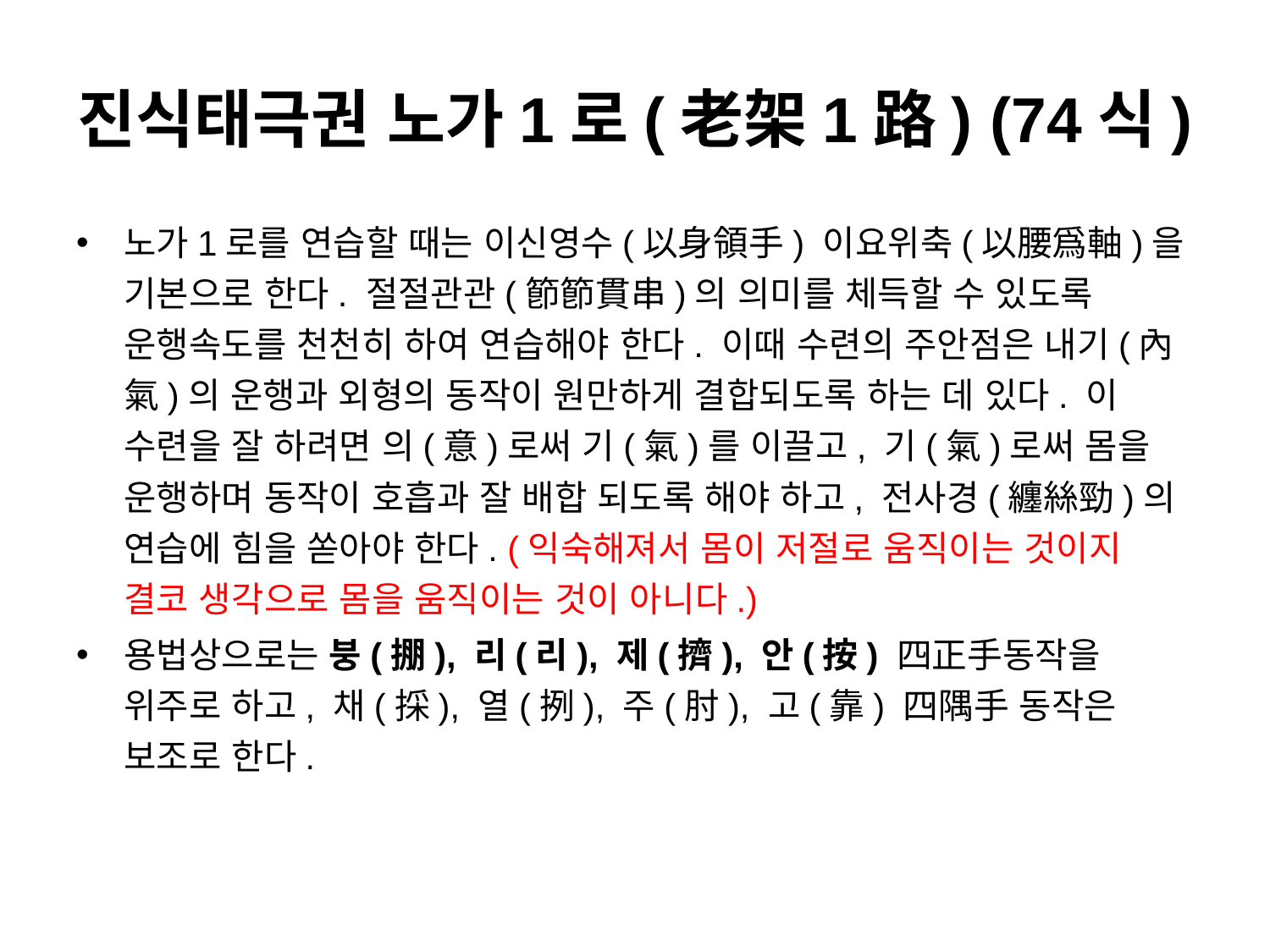

# 진식태극권 노가1로(老架1路) (74식)
노가1로를 연습할 때는 이신영수(以身領手) 이요위축(以腰爲軸)을 기본으로 한다. 절절관관(節節貫串)의 의미를 체득할 수 있도록 운행속도를 천천히 하여 연습해야 한다. 이때 수련의 주안점은 내기(內氣)의 운행과 외형의 동작이 원만하게 결합되도록 하는 데 있다. 이 수련을 잘 하려면 의(意)로써 기(氣)를 이끌고, 기(氣)로써 몸을 운행하며 동작이 호흡과 잘 배합 되도록 해야 하고, 전사경(纏絲勁)의 연습에 힘을 쏟아야 한다. (익숙해져서 몸이 저절로 움직이는 것이지 결코 생각으로 몸을 움직이는 것이 아니다.)
용법상으로는 붕(掤), 리(리), 제(擠), 안(按) 四正手동작을 위주로 하고, 채(採), 열(挒), 주(肘), 고(靠) 四隅手 동작은 보조로 한다.